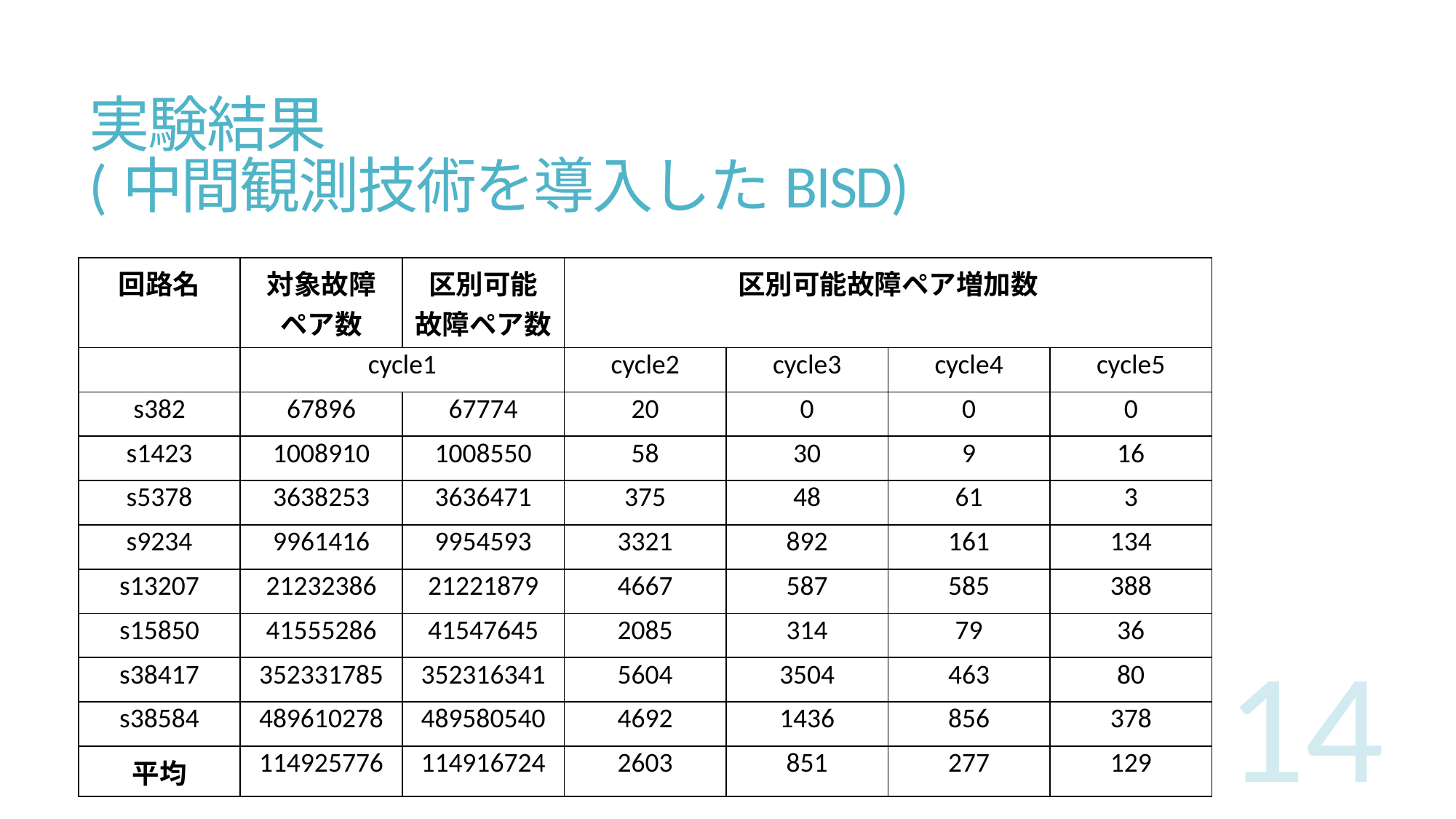

# 実験結果 (中間観測技術を導入したBISD)
| 回路名 | 対象故障 ペア数 | 区別可能 故障ペア数 | 区別可能故障ペア増加数 |  |  |  |
| --- | --- | --- | --- | --- | --- | --- |
|  | cycle1 | cycle1 | cycle2 | cycle3 | cycle4 | cycle5 |
| s382 | 67896 | 67774 | 20 | 0 | 0 | 0 |
| s1423 | 1008910 | 1008550 | 58 | 30 | 9 | 16 |
| s5378 | 3638253 | 3636471 | 375 | 48 | 61 | 3 |
| s9234 | 9961416 | 9954593 | 3321 | 892 | 161 | 134 |
| s13207 | 21232386 | 21221879 | 4667 | 587 | 585 | 388 |
| s15850 | 41555286 | 41547645 | 2085 | 314 | 79 | 36 |
| s38417 | 352331785 | 352316341 | 5604 | 3504 | 463 | 80 |
| s38584 | 489610278 | 489580540 | 4692 | 1436 | 856 | 378 |
| 平均 | 114925776 | 114916724 | 2603 | 851 | 277 | 129 |
14